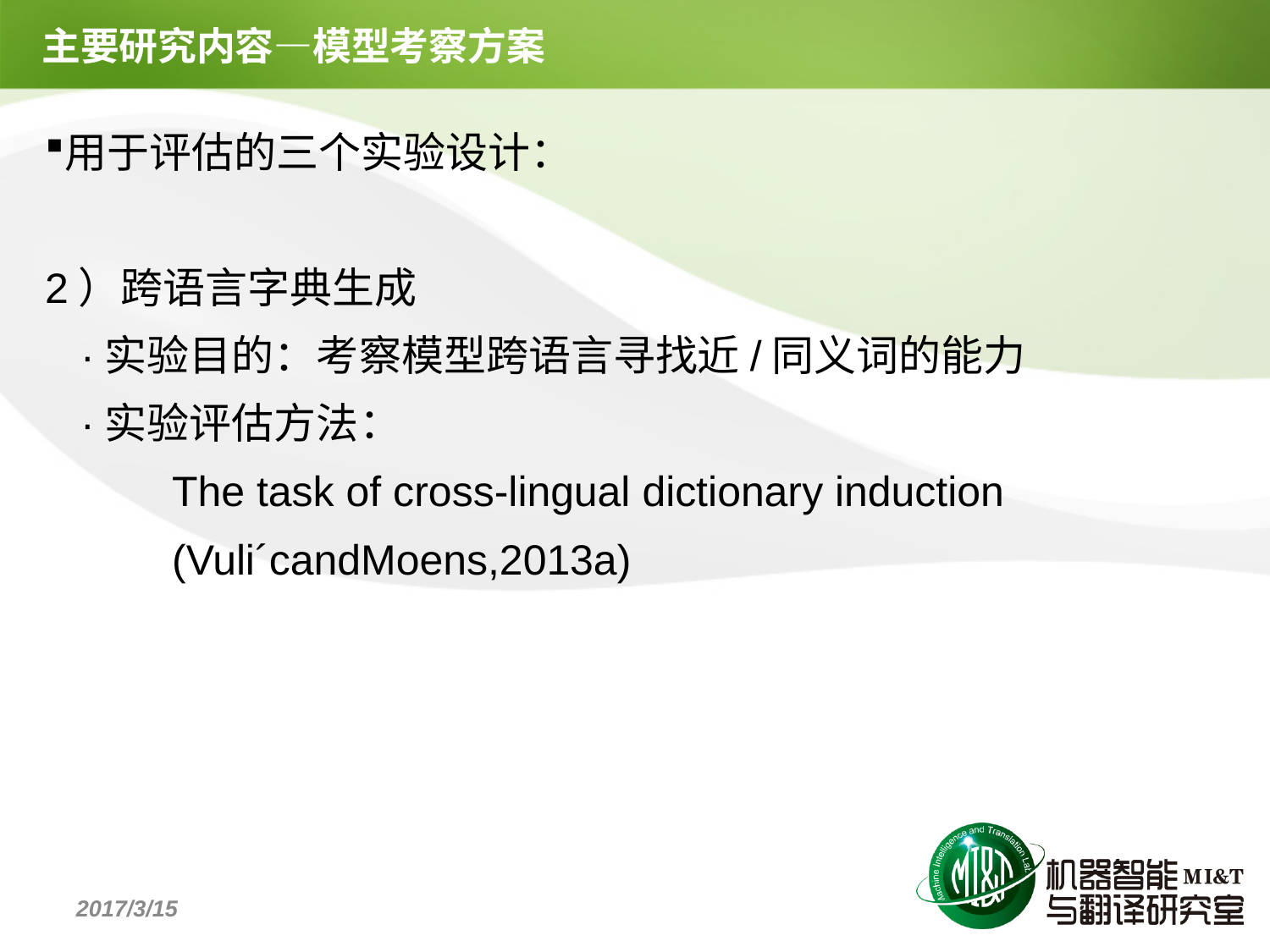

# 主要研究内容—模型考察方案
用于评估的三个实验设计：

2）跨语言字典生成
   ·实验目的：考察模型跨语言寻找近/同义词的能力
   ·实验评估方法：
	The task of cross-lingual dictionary induction
	(Vuli´candMoens,2013a)

2017/3/15